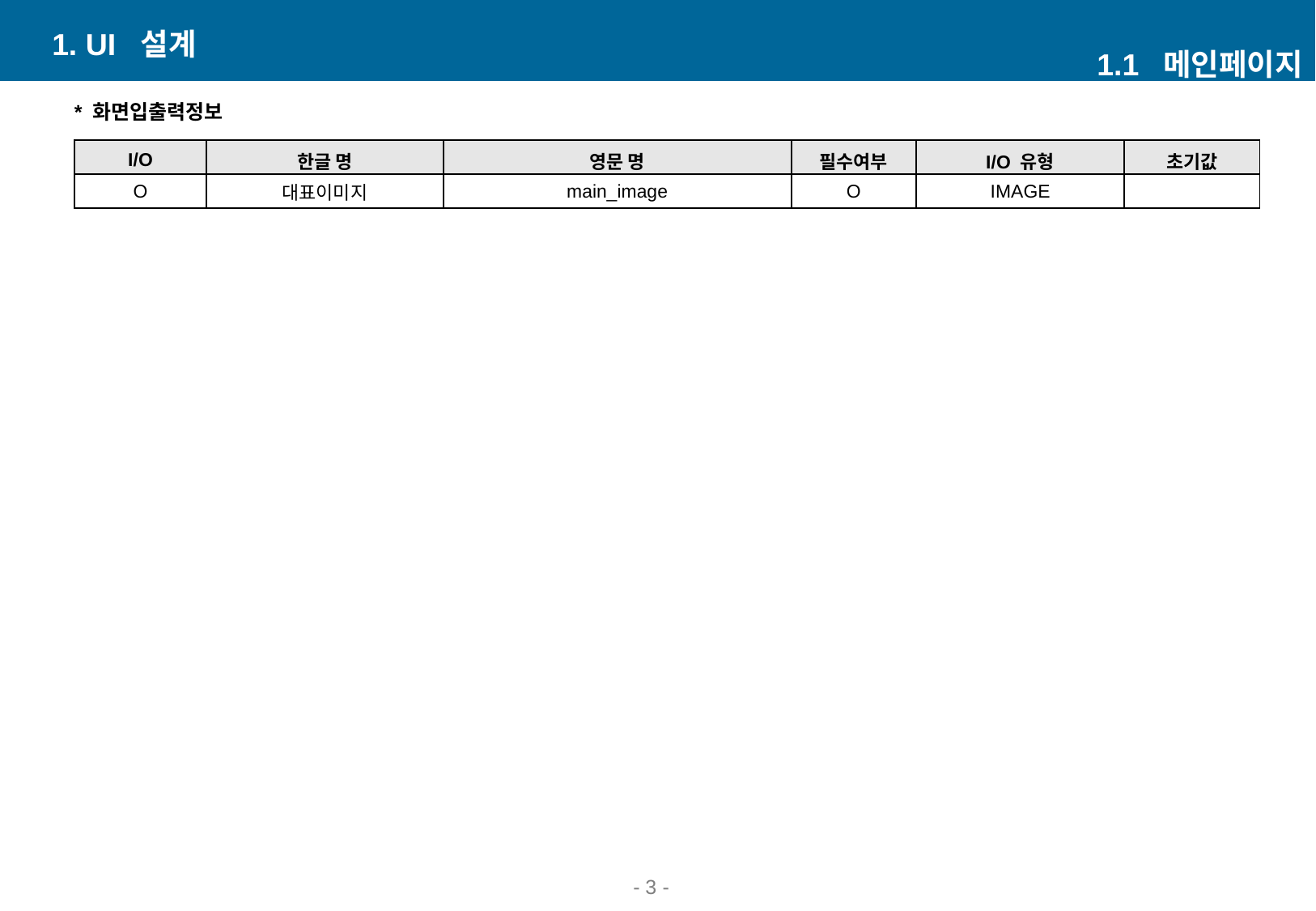

1. UI  설계
1.1  메인페이지
* 화면입출력정보
| I/O | 한글 명 | 영문 명 | 필수여부 | I/O 유형 | 초기값 |
| --- | --- | --- | --- | --- | --- |
| O | 대표이미지 | main\_image | O | IMAGE |  |
- 3 -